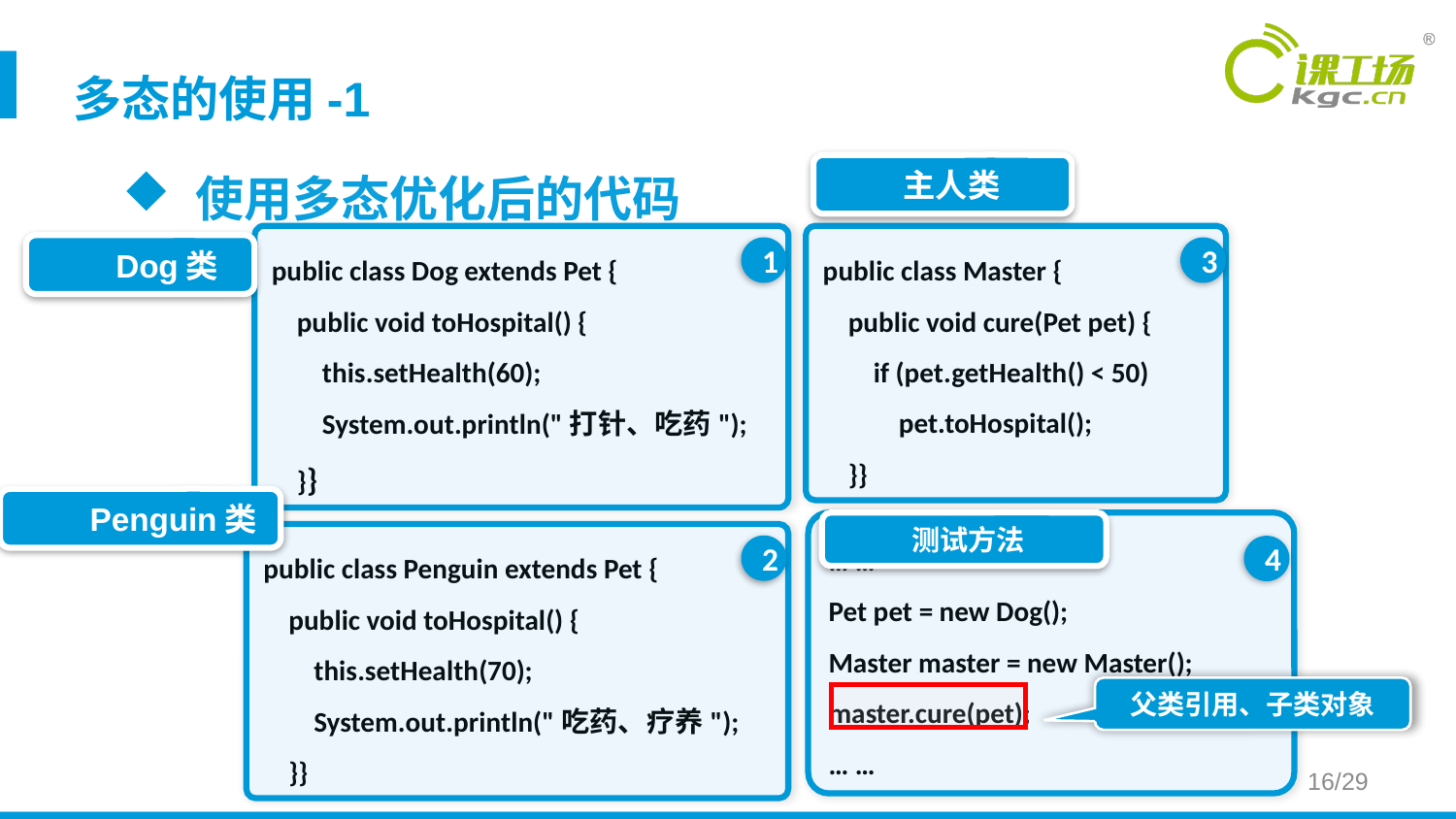

多态的使用-1
主人类
使用多态优化后的代码
public class Dog extends Pet {
    public void toHospital() {
        this.setHealth(60);
        System.out.println("打针、吃药");
    }}
public class Master {
    public void cure(Pet pet) {
        if (pet.getHealth() < 50)
            pet.toHospital();
    }}
Dog类
1
3
Penguin类
… …
Pet pet = new Dog();
Master master = new Master();
master.cure(pet);
… …
测试方法
public class Penguin extends Pet {
    public void toHospital() {
        this.setHealth(70);
        System.out.println("吃药、疗养");
    }}
2
4
父类引用、子类对象

16/29